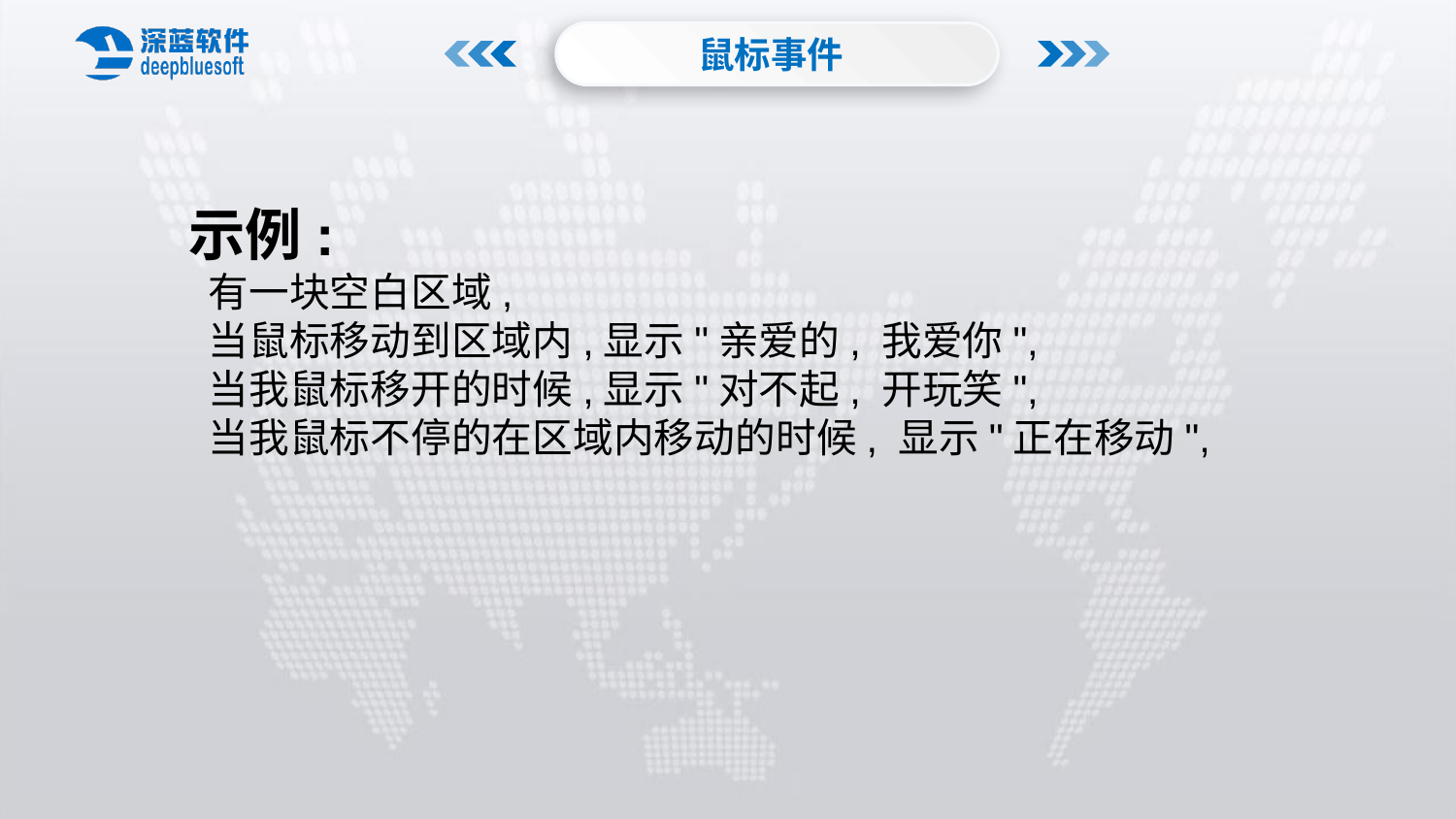

鼠标事件

 示例:
    有一块空白区域,
    当鼠标移动到区域内,显示"亲爱的, 我爱你",
    当我鼠标移开的时候,显示"对不起, 开玩笑",
    当我鼠标不停的在区域内移动的时候, 显示"正在移动",